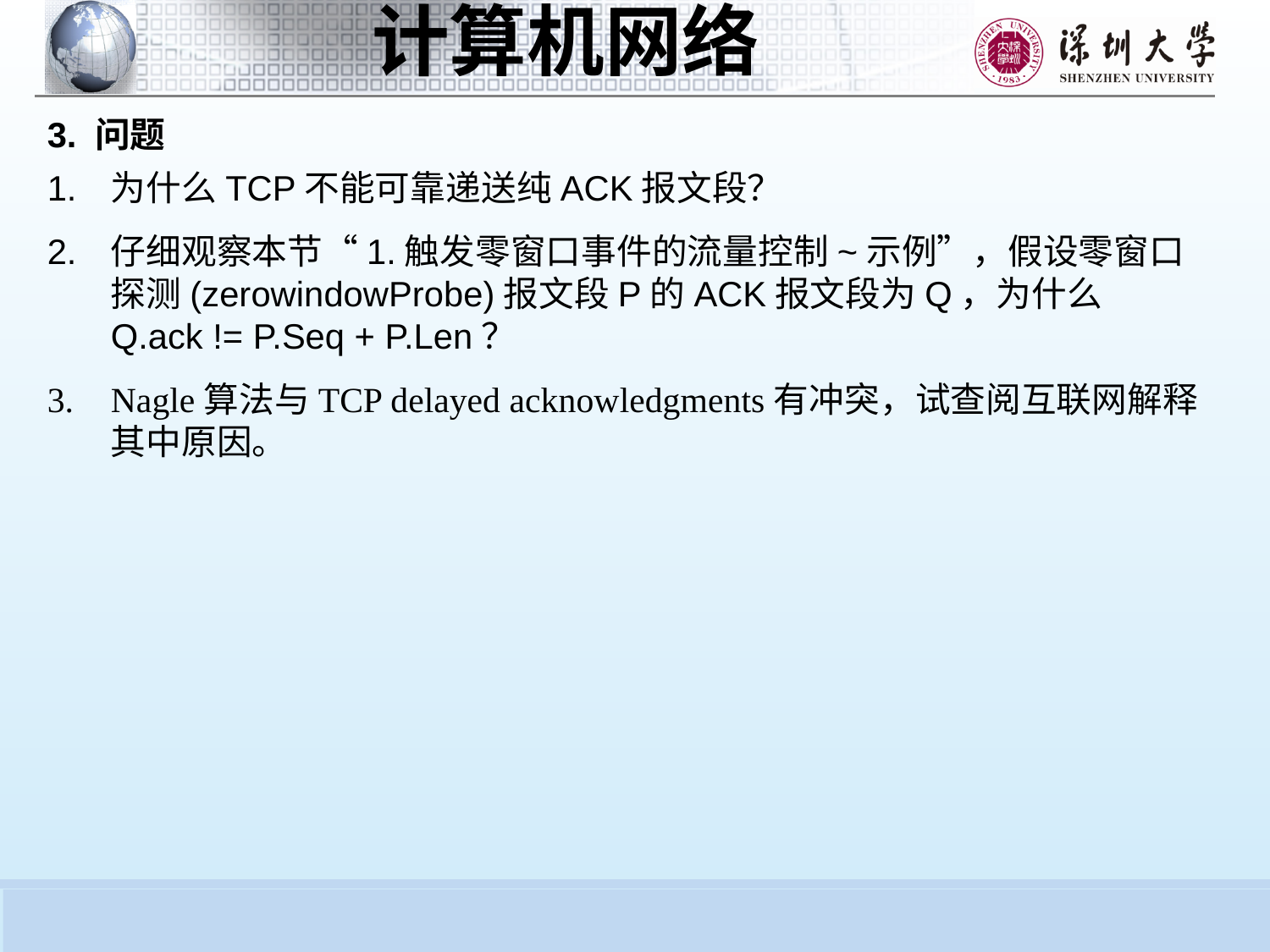

3. 问题
为什么TCP不能可靠递送纯ACK报文段？
仔细观察本节“1.触发零窗口事件的流量控制~示例”，假设零窗口探测(zerowindowProbe)报文段P的ACK报文段为Q，为什么Q.ack != P.Seq + P.Len？
Nagle算法与TCP delayed acknowledgments有冲突，试查阅互联网解释其中原因。